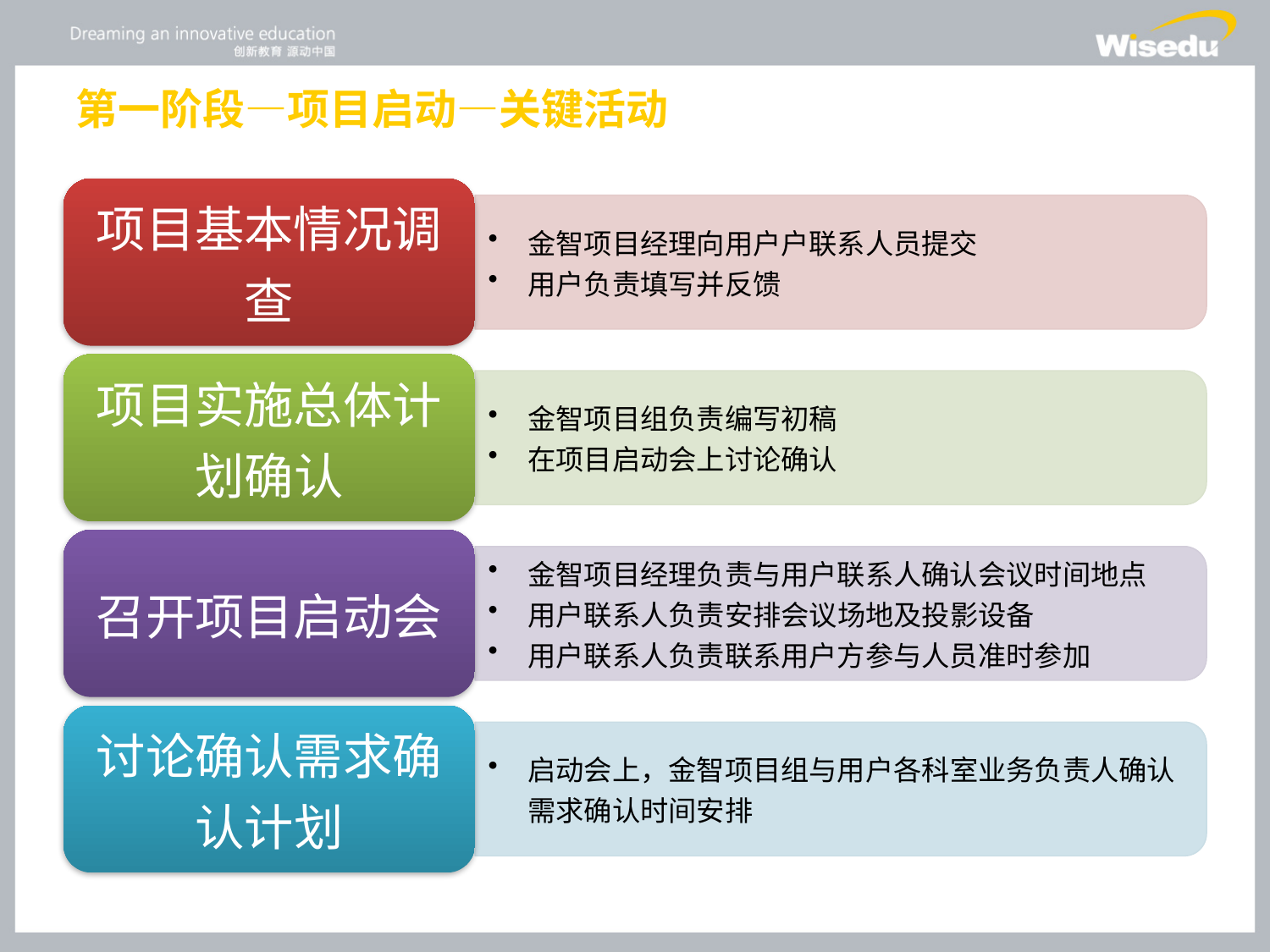

# 第一阶段—项目启动—关键活动
项目基本情况调查
金智项目经理向用户户联系人员提交
用户负责填写并反馈
项目实施总体计划确认
金智项目组负责编写初稿
在项目启动会上讨论确认
召开项目启动会
金智项目经理负责与用户联系人确认会议时间地点
用户联系人负责安排会议场地及投影设备
用户联系人负责联系用户方参与人员准时参加
讨论确认需求确认计划
启动会上，金智项目组与用户各科室业务负责人确认需求确认时间安排